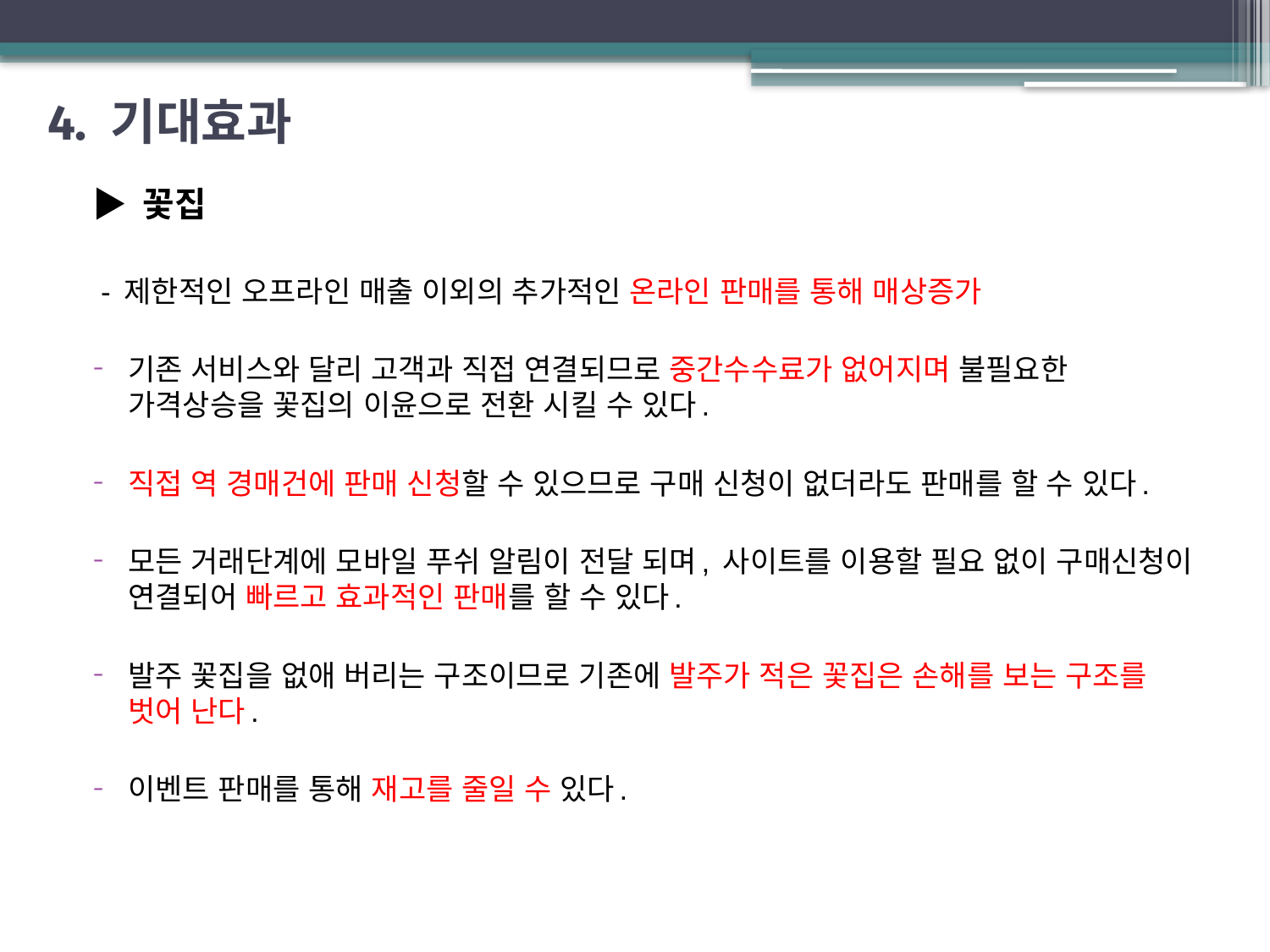

# 4. 기대효과
▶ 꽃집

 - 제한적인 오프라인 매출 이외의 추가적인 온라인 판매를 통해 매상증가

기존 서비스와 달리 고객과 직접 연결되므로 중간수수료가 없어지며 불필요한 가격상승을 꽃집의 이윤으로 전환 시킬 수 있다.

직접 역 경매건에 판매 신청할 수 있으므로 구매 신청이 없더라도 판매를 할 수 있다.

모든 거래단계에 모바일 푸쉬 알림이 전달 되며, 사이트를 이용할 필요 없이 구매신청이 연결되어 빠르고 효과적인 판매를 할 수 있다.

발주 꽃집을 없애 버리는 구조이므로 기존에 발주가 적은 꽃집은 손해를 보는 구조를 벗어 난다.

이벤트 판매를 통해 재고를 줄일 수 있다.